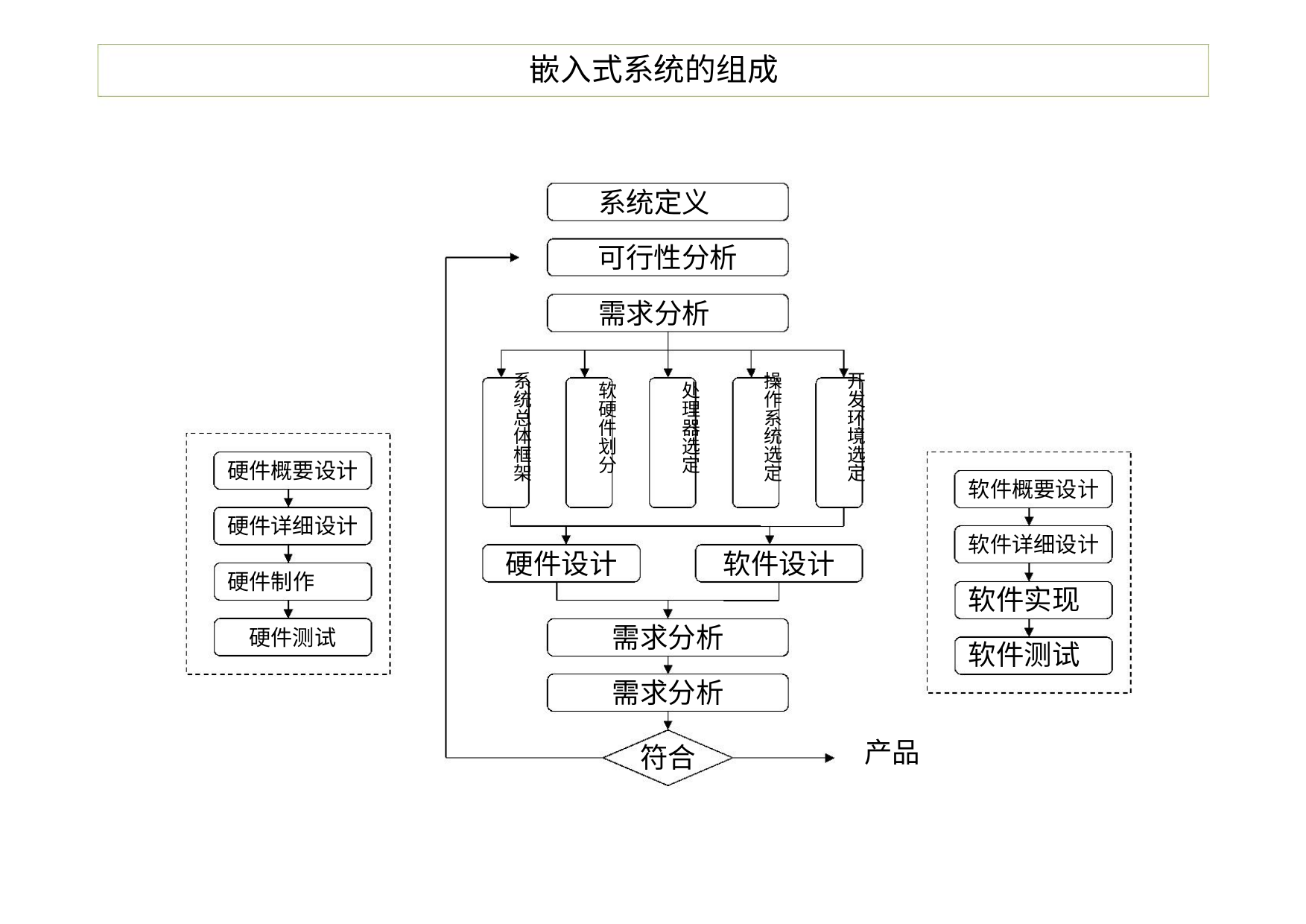

嵌入式系统的组成
系统定义
可行性分析
需求分析
系
统
总
体
框
架
操
作
系
统
选
定
开
发
环
境
选
定
软
硬
件
划
分
处
理
器
选
定
硬件概要设计
硬件详细设计
硬件制作
软件概要设计
软件详细设计
软件实现
软件测试
硬件设计
软件设计
需求分析
需求分析
硬件测试
产品
符合